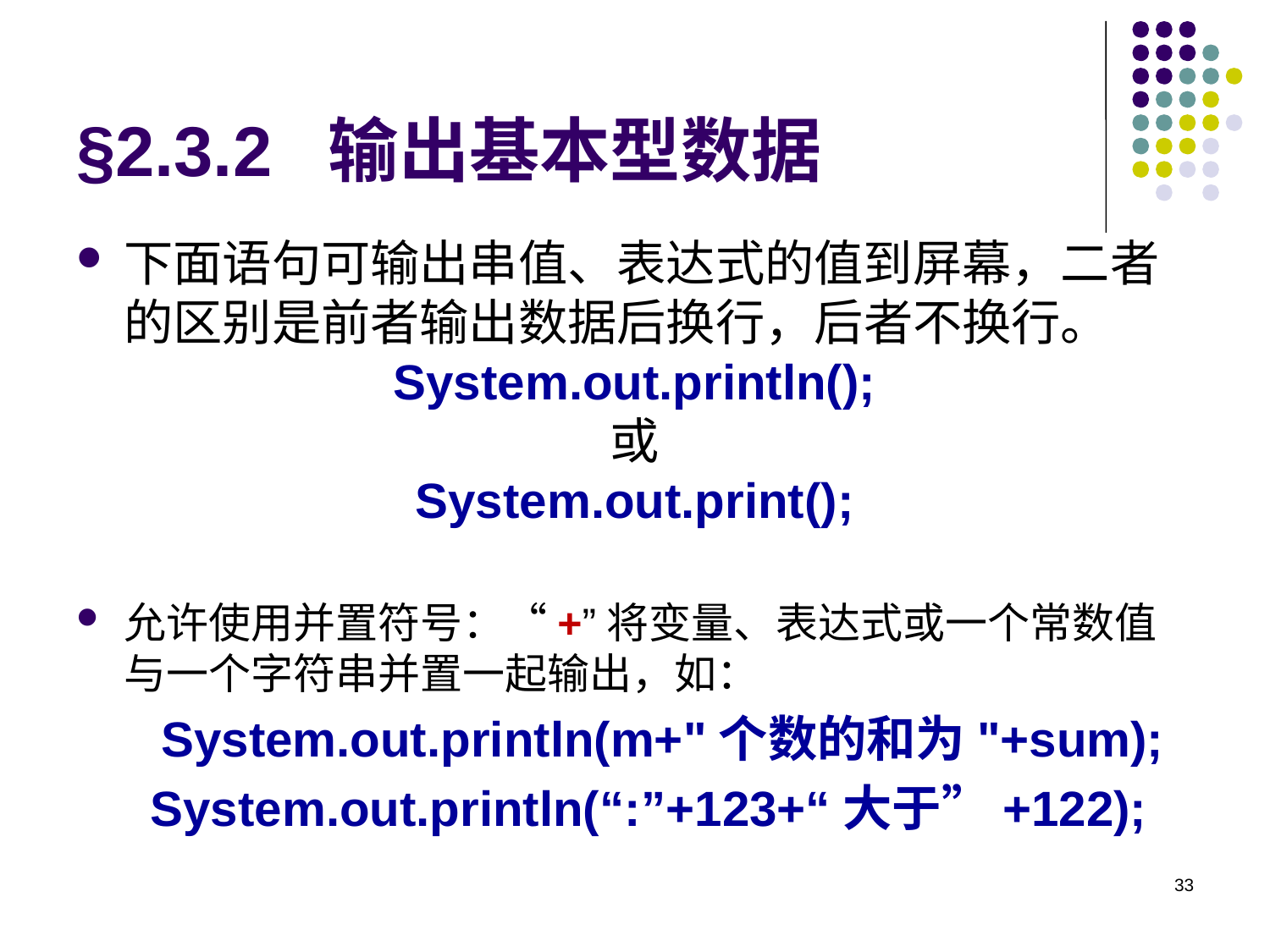

# §2.3.2  输出基本型数据
下面语句可输出串值、表达式的值到屏幕，二者的区别是前者输出数据后换行，后者不换行。
System.out.println();
或
System.out.print();

允许使用并置符号：“+”将变量、表达式或一个常数值与一个字符串并置一起输出，如：
    System.out.println(m+"个数的和为"+sum);
   System.out.println(“:”+123+“大于”+122);
33